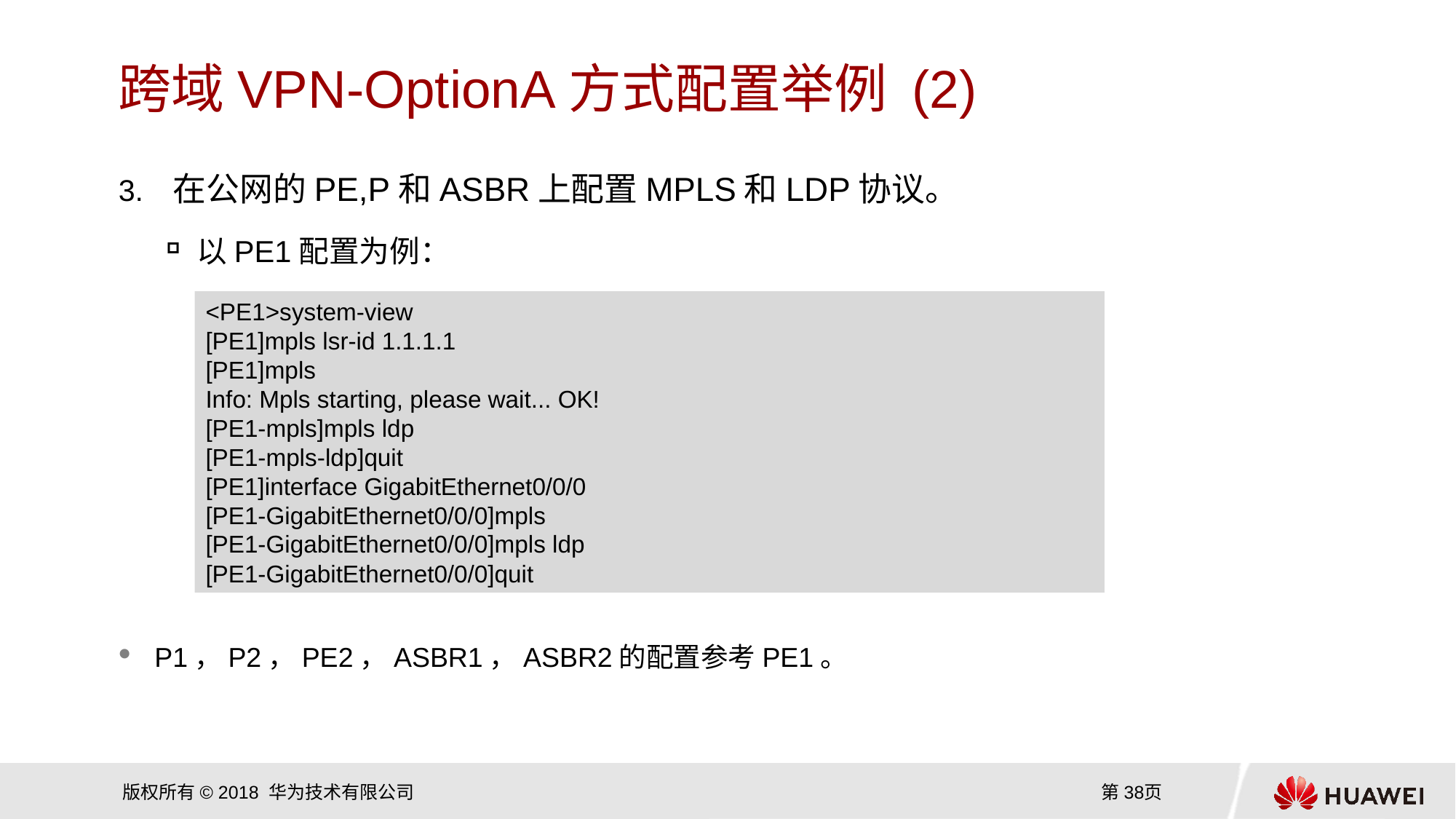

# 跨域VPN-OptionA方式配置举例 (2)
在公网的PE,P和ASBR上配置MPLS和LDP协议。
以PE1配置为例：

<PE1>system-view
[PE1]mpls lsr-id 1.1.1.1
[PE1]mpls
Info: Mpls starting, please wait... OK!
[PE1-mpls]mpls ldp
[PE1-mpls-ldp]quit
[PE1]interface GigabitEthernet0/0/0
[PE1-GigabitEthernet0/0/0]mpls
[PE1-GigabitEthernet0/0/0]mpls ldp
[PE1-GigabitEthernet0/0/0]quit
P1，P2，PE2，ASBR1，ASBR2的配置参考PE1。